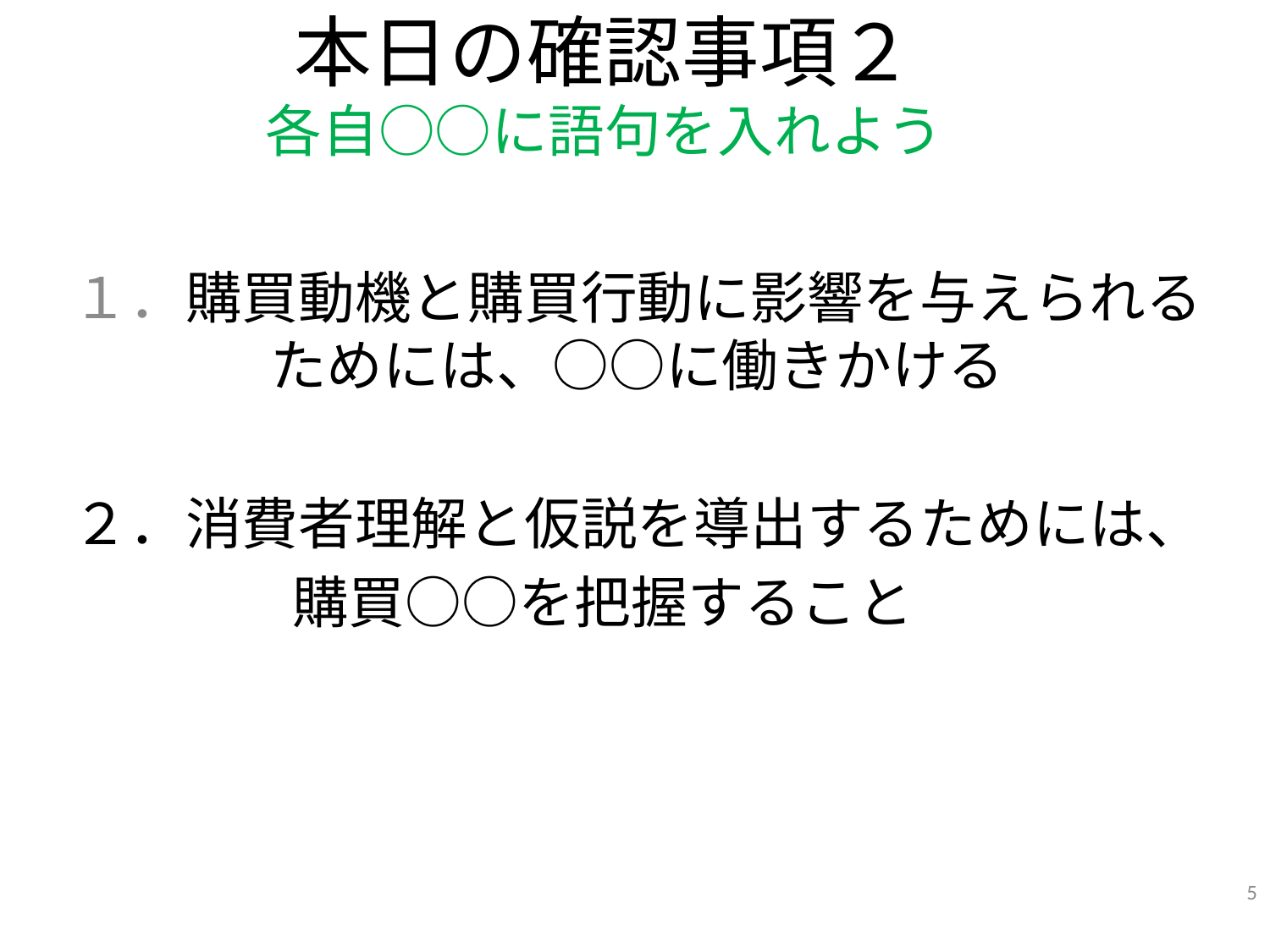

# 本日の確認事項２ 各自○○に語句を入れよう
１．購買動機と購買行動に影響を与えられるためには、○○に働きかける

２．消費者理解と仮説を導出するためには、
購買○○を把握すること

5